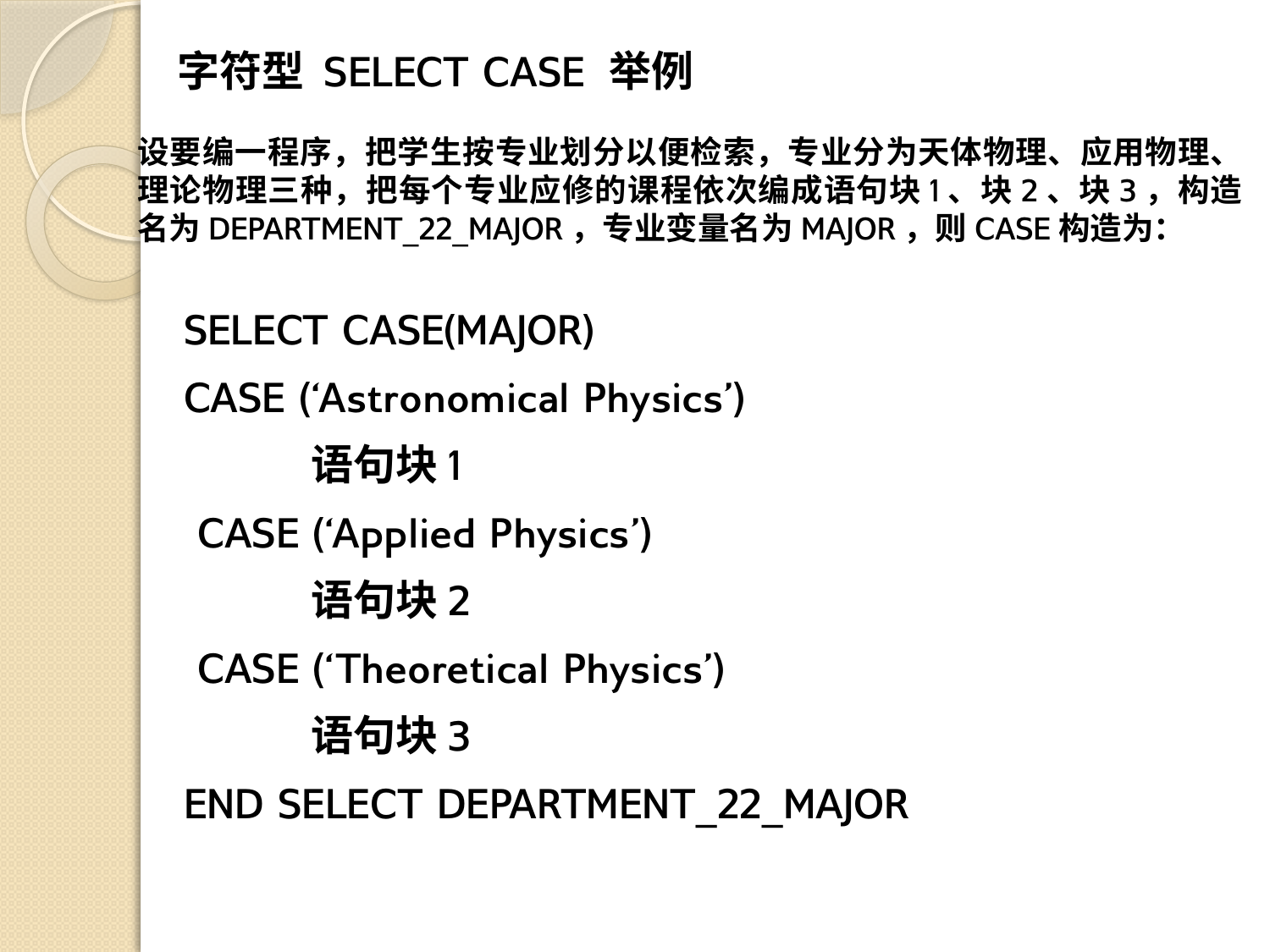

字符型 SELECT CASE 举例
设要编一程序，把学生按专业划分以便检索，专业分为天体物理、应用物理、理论物理三种，把每个专业应修的课程依次编成语句块1、块2、块3，构造名为DEPARTMENT_22_MAJOR，专业变量名为MAJOR，则CASE构造为：
SELECT CASE(MAJOR)
CASE (‘Astronomical Physics’)
	语句块1
 CASE (‘Applied Physics’)
	语句块2
 CASE (‘Theoretical Physics’)
	语句块3
END SELECT DEPARTMENT_22_MAJOR